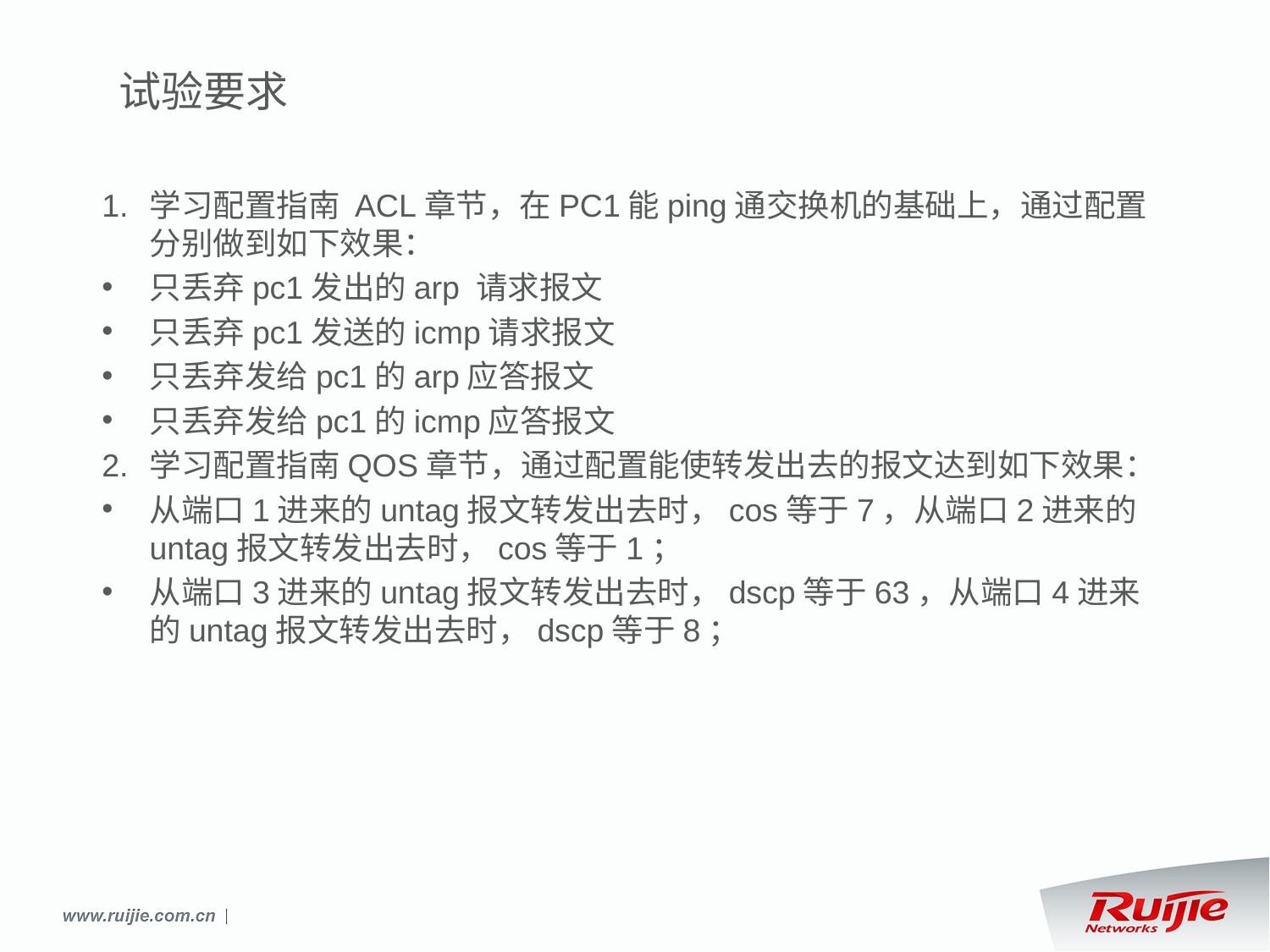

# 试验要求
学习配置指南 ACL章节，在PC1能ping通交换机的基础上，通过配置分别做到如下效果：
只丢弃pc1发出的arp 请求报文
只丢弃pc1发送的icmp请求报文
只丢弃发给pc1的arp应答报文
只丢弃发给pc1的icmp应答报文
学习配置指南QOS章节，通过配置能使转发出去的报文达到如下效果：
从端口1进来的untag报文转发出去时，cos等于7，从端口2进来的untag报文转发出去时，cos等于1；
从端口3进来的untag报文转发出去时，dscp等于63，从端口4进来的untag报文转发出去时，dscp等于8；